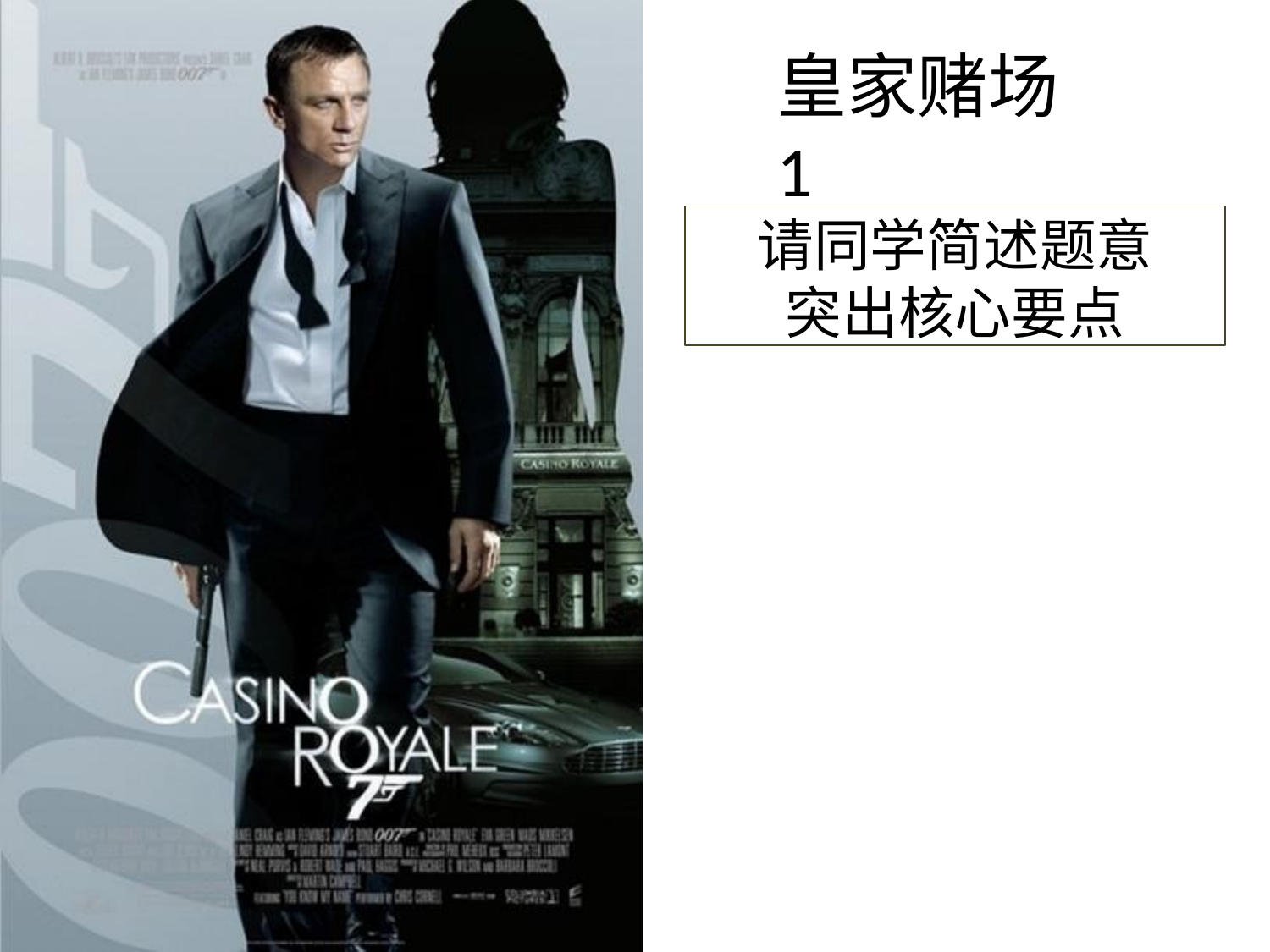

# 皇家赌场1
请同学简述题意 突出核心要点

n枚硬币，开始全背面。
抛掷恰t次：每次可任选
一硬币。你希望正面越
多越好，用最优策略， 求最终正面期望几枚。